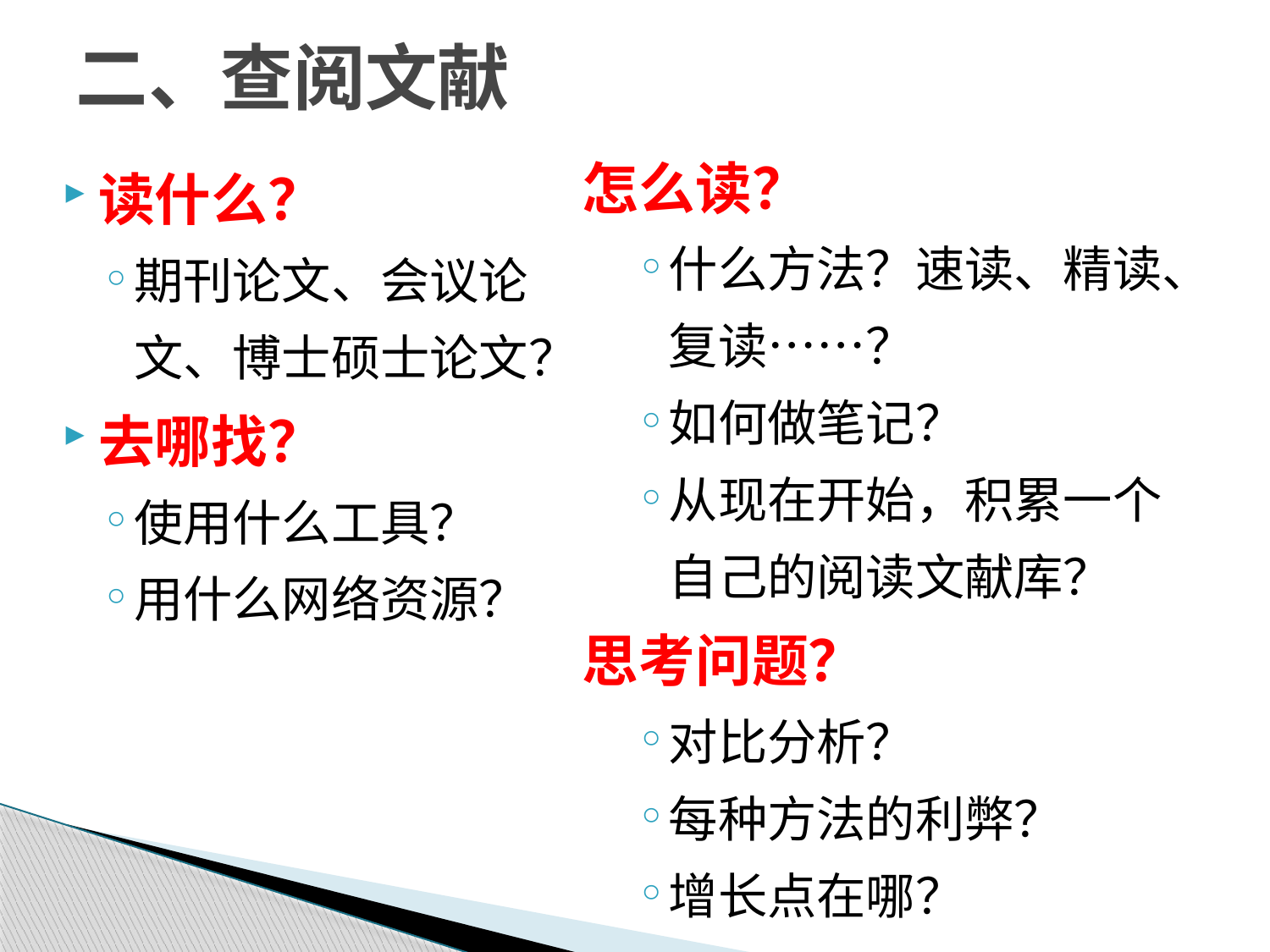

# 二、查阅文献
怎么读？
什么方法？速读、精读、复读……？
如何做笔记？
从现在开始，积累一个自己的阅读文献库？
思考问题？
对比分析？
每种方法的利弊？
增长点在哪？
读什么？
期刊论文、会议论文、博士硕士论文？
去哪找？
使用什么工具？
用什么网络资源？